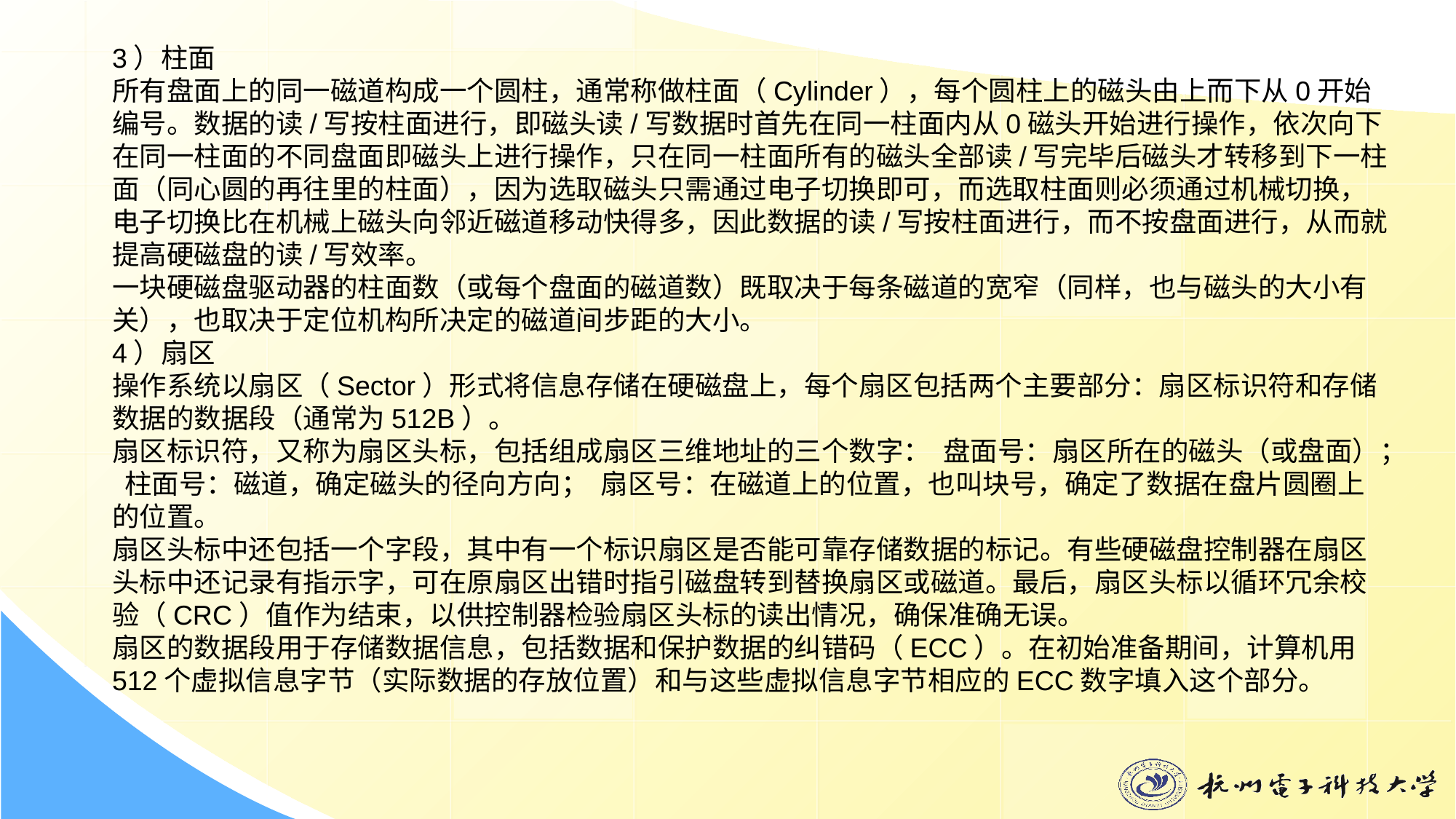

3）柱面
所有盘面上的同一磁道构成一个圆柱，通常称做柱面（Cylinder），每个圆柱上的磁头由上而下从0开始编号。数据的读/写按柱面进行，即磁头读/写数据时首先在同一柱面内从0磁头开始进行操作，依次向下在同一柱面的不同盘面即磁头上进行操作，只在同一柱面所有的磁头全部读/写完毕后磁头才转移到下一柱面（同心圆的再往里的柱面），因为选取磁头只需通过电子切换即可，而选取柱面则必须通过机械切换，电子切换比在机械上磁头向邻近磁道移动快得多，因此数据的读/写按柱面进行，而不按盘面进行，从而就提高硬磁盘的读/写效率。
一块硬磁盘驱动器的柱面数（或每个盘面的磁道数）既取决于每条磁道的宽窄（同样，也与磁头的大小有关），也取决于定位机构所决定的磁道间步距的大小。
4）扇区
操作系统以扇区（Sector）形式将信息存储在硬磁盘上，每个扇区包括两个主要部分：扇区标识符和存储数据的数据段（通常为512B）。
扇区标识符，又称为扇区头标，包括组成扇区三维地址的三个数字：  盘面号：扇区所在的磁头（或盘面）；  柱面号：磁道，确定磁头的径向方向；  扇区号：在磁道上的位置，也叫块号，确定了数据在盘片圆圈上的位置。
扇区头标中还包括一个字段，其中有一个标识扇区是否能可靠存储数据的标记。有些硬磁盘控制器在扇区头标中还记录有指示字，可在原扇区出错时指引磁盘转到替换扇区或磁道。最后，扇区头标以循环冗余校验（CRC）值作为结束，以供控制器检验扇区头标的读出情况，确保准确无误。
扇区的数据段用于存储数据信息，包括数据和保护数据的纠错码（ECC）。在初始准备期间，计算机用512个虚拟信息字节（实际数据的存放位置）和与这些虚拟信息字节相应的ECC数字填入这个部分。